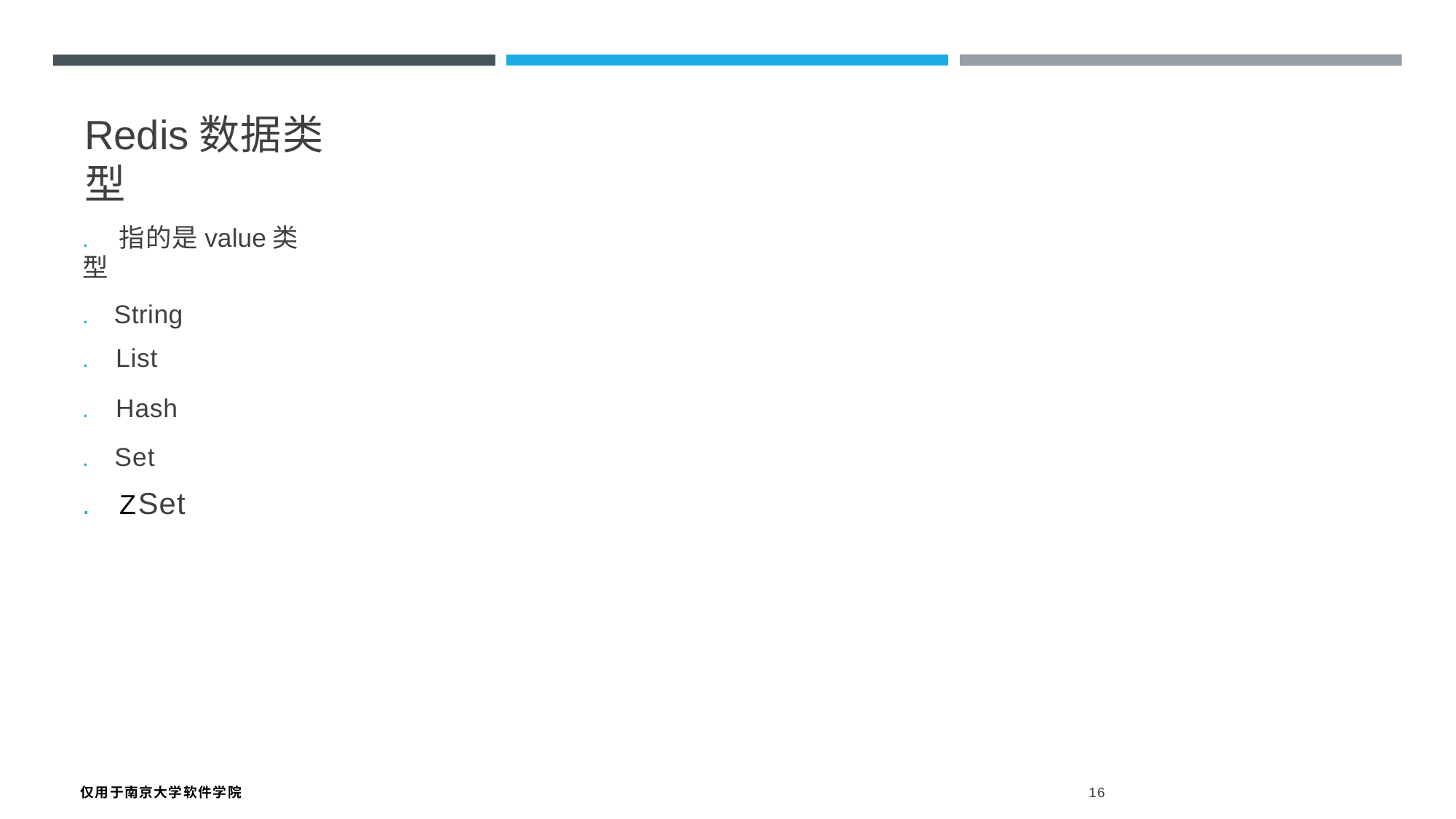

Redis数据类型

.   指的是value类型
.   String
.    List

.    Hash
.   Set
.   ZSet

仅用于南京大学软件学院                                                                                                                                                                                                                                                                                16